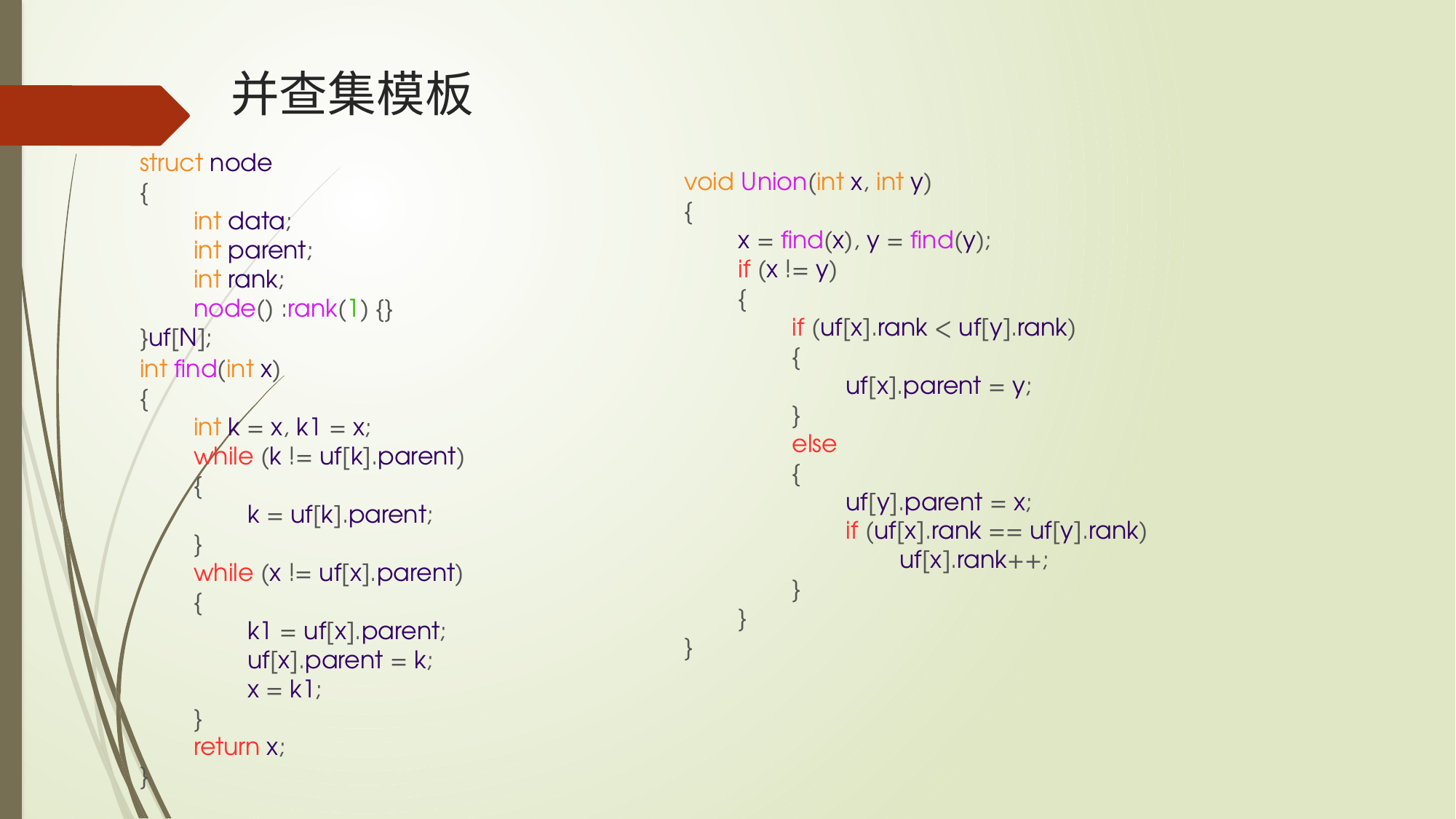

# 并查集模板
struct node
{
        int data;
        int parent;
        int rank;
        node() :rank(1) {}
}uf[N];
void Union(int x, int y)
{
        x = find(x), y = find(y);
        if (x != y)
        {
                if (uf[x].rank < uf[y].rank)
                {
                        uf[x].parent = y;
                }
                else
                {
                        uf[y].parent = x;
                        if (uf[x].rank == uf[y].rank)
                                uf[x].rank++;
                }
        }
}
int find(int x)
{
        int k = x, k1 = x;
        while (k != uf[k].parent)
        {
                k = uf[k].parent;
        }
        while (x != uf[x].parent)
        {
                k1 = uf[x].parent;
                uf[x].parent = k;
                x = k1;
        }
        return x;
}